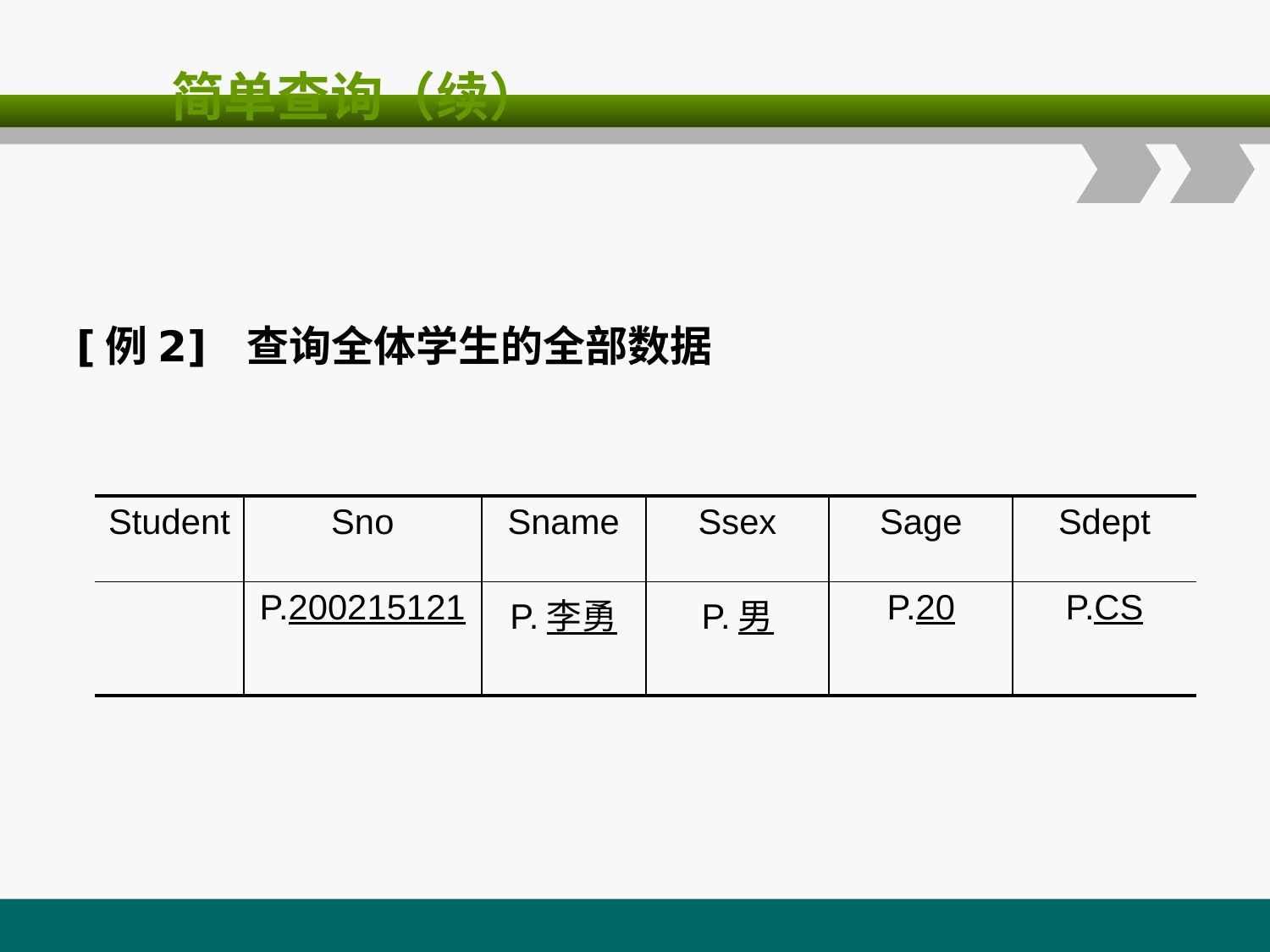

# 简单查询（续）

[例2]  查询全体学生的全部数据
| Student | Sno | Sname | Ssex | Sage | Sdept |
| --- | --- | --- | --- | --- | --- |
|  | P.200215121 | P.李勇 | P.男 | P.20 | P.CS |